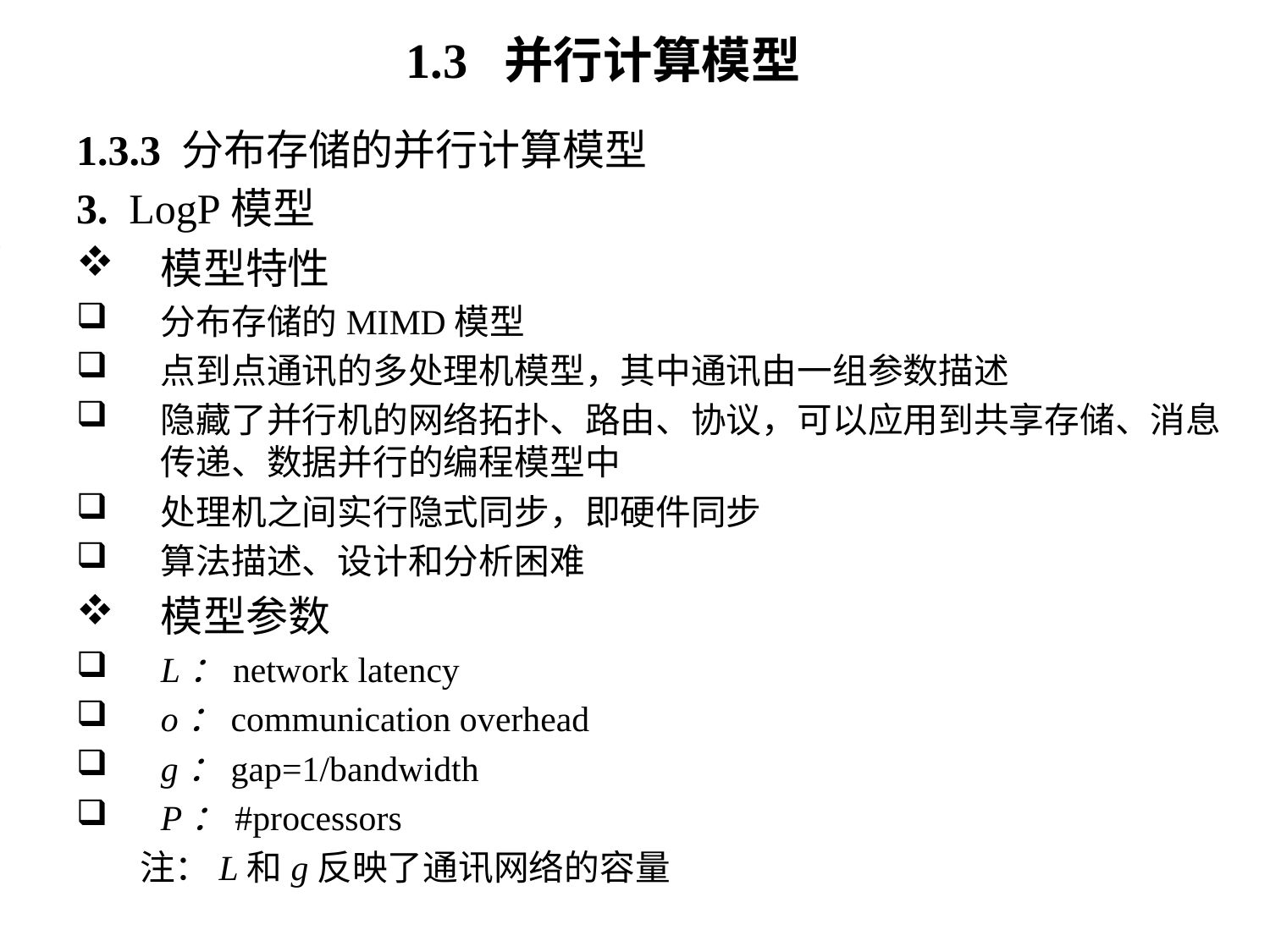

# 1.3  并行计算模型
1.3.3 分布存储的并行计算模型
3.  LogP模型
模型特性
分布存储的MIMD模型
点到点通讯的多处理机模型，其中通讯由一组参数描述
隐藏了并行机的网络拓扑、路由、协议，可以应用到共享存储、消息传递、数据并行的编程模型中
处理机之间实行隐式同步，即硬件同步
算法描述、设计和分析困难
模型参数
L：network latency
o：communication overhead
g：gap=1/bandwidth
P：#processors
注：L和g反映了通讯网络的容量